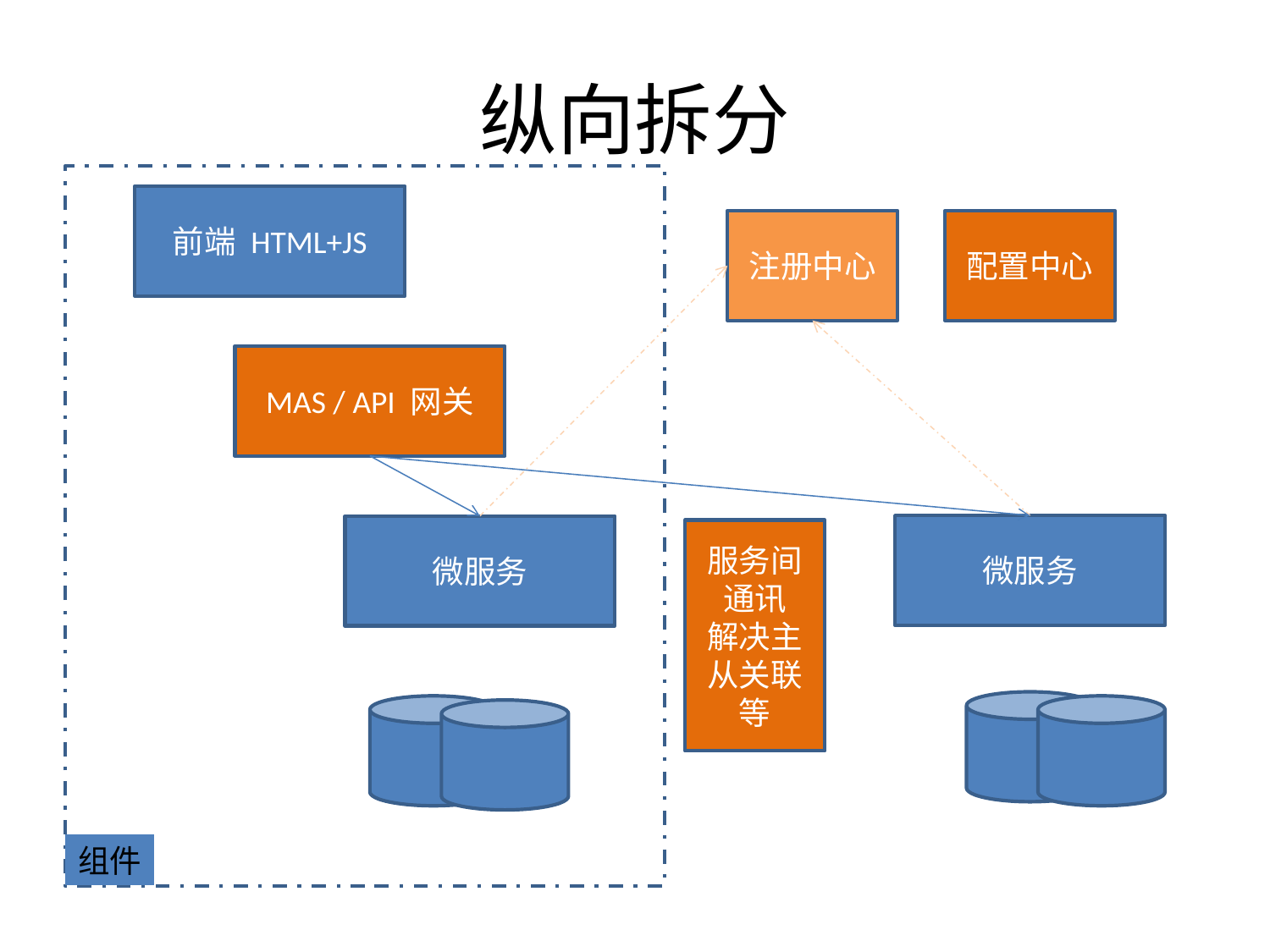

# 纵向拆分

前端 HTML+JS
注册中心
配置中心
MAS / API 网关
微服务
微服务
服务间通讯
解决主从关联等

组件